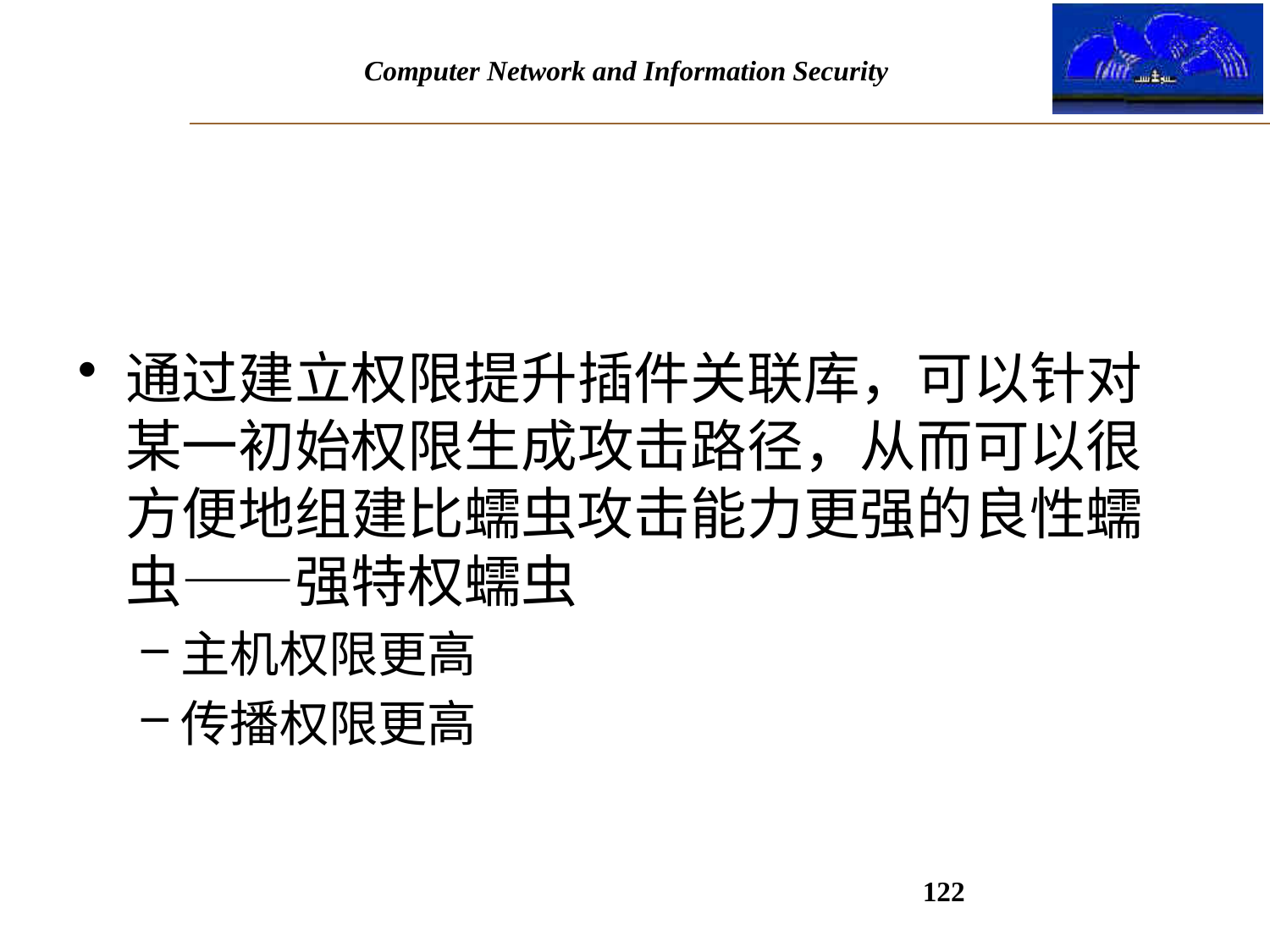

#
通过建立权限提升插件关联库，可以针对某一初始权限生成攻击路径，从而可以很方便地组建比蠕虫攻击能力更强的良性蠕虫——强特权蠕虫
主机权限更高
传播权限更高
122